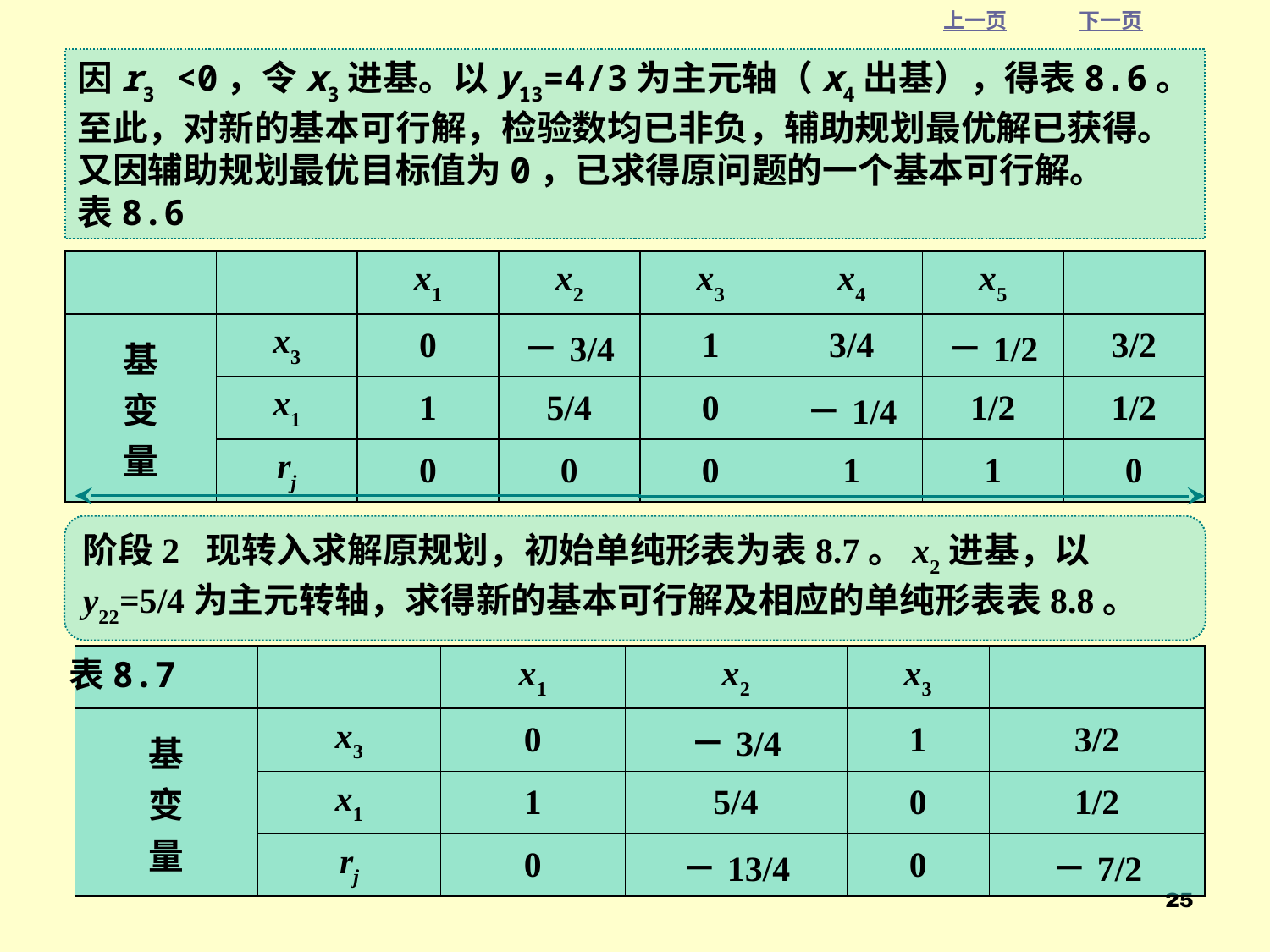

因r3 <0，令x3进基。以y13=4/3为主元轴（x4出基），得表8.6。至此，对新的基本可行解，检验数均已非负，辅助规划最优解已获得。又因辅助规划最优目标值为0，已求得原问题的一个基本可行解。
表8.6
|  |  | x1 | x2 | x3 | x4 | x5 |  |
| --- | --- | --- | --- | --- | --- | --- | --- |
| 基 变 量 | x3 | 0 | －3/4 | 1 | 3/4 | －1/2 | 3/2 |
|  | x1 | 1 | 5/4 | 0 | －1/4 | 1/2 | 1/2 |
|  | rj | 0 | 0 | 0 | 1 | 1 | 0 |
阶段2  现转入求解原规划，初始单纯形表为表8.7。x2进基，以y22=5/4为主元转轴，求得新的基本可行解及相应的单纯形表表8.8。
表8.7
|  |  | x1 | x2 | x3 |  |
| --- | --- | --- | --- | --- | --- |
| 基 变 量 | x3 | 0 | －3/4 | 1 | 3/2 |
|  | x1 | 1 | 5/4 | 0 | 1/2 |
|  | rj | 0 | －13/4 | 0 | －7/2 |
25